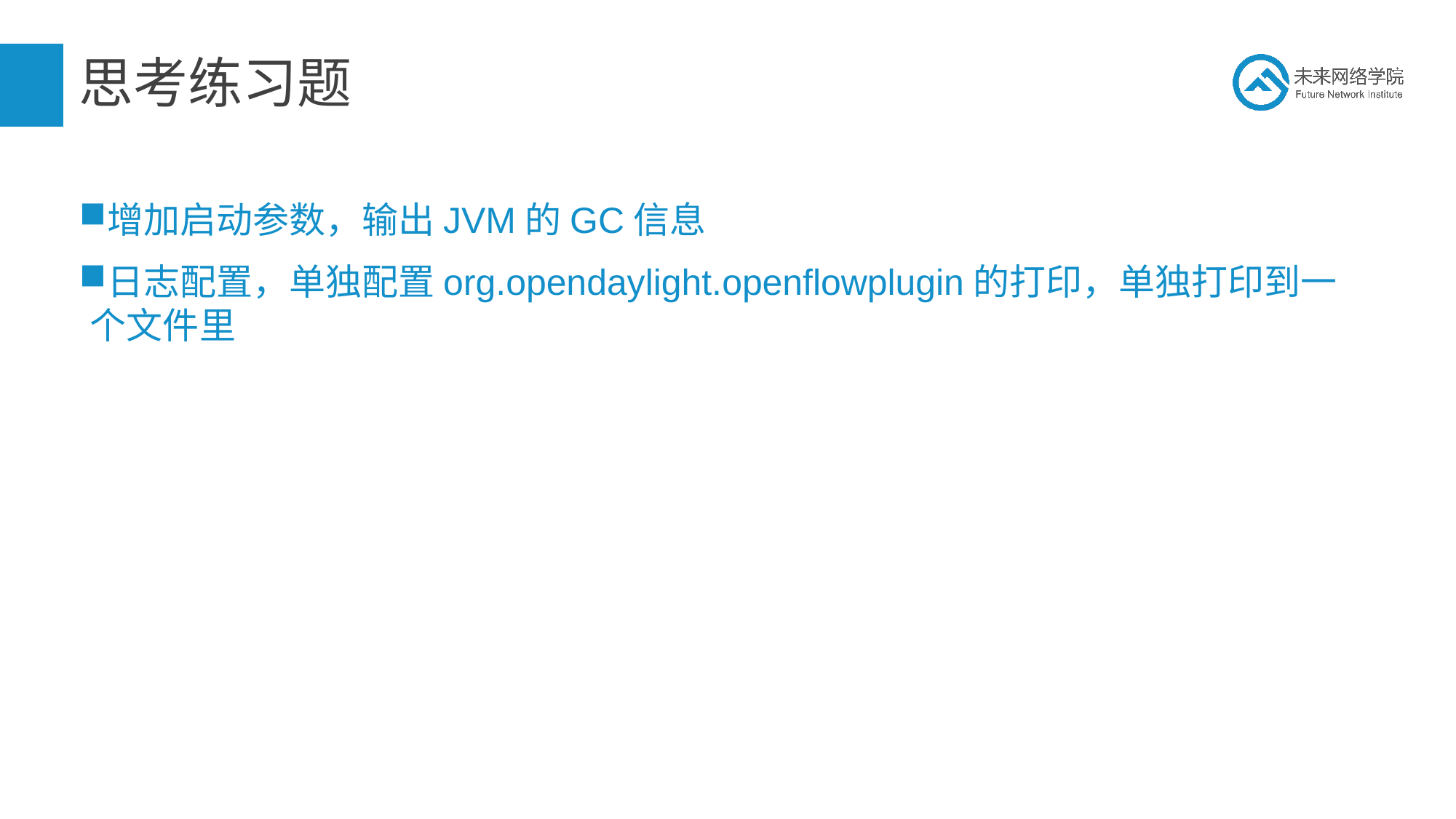

# 思考练习题
增加启动参数，输出JVM的GC信息
日志配置，单独配置org.opendaylight.openflowplugin的打印，单独打印到一个文件里